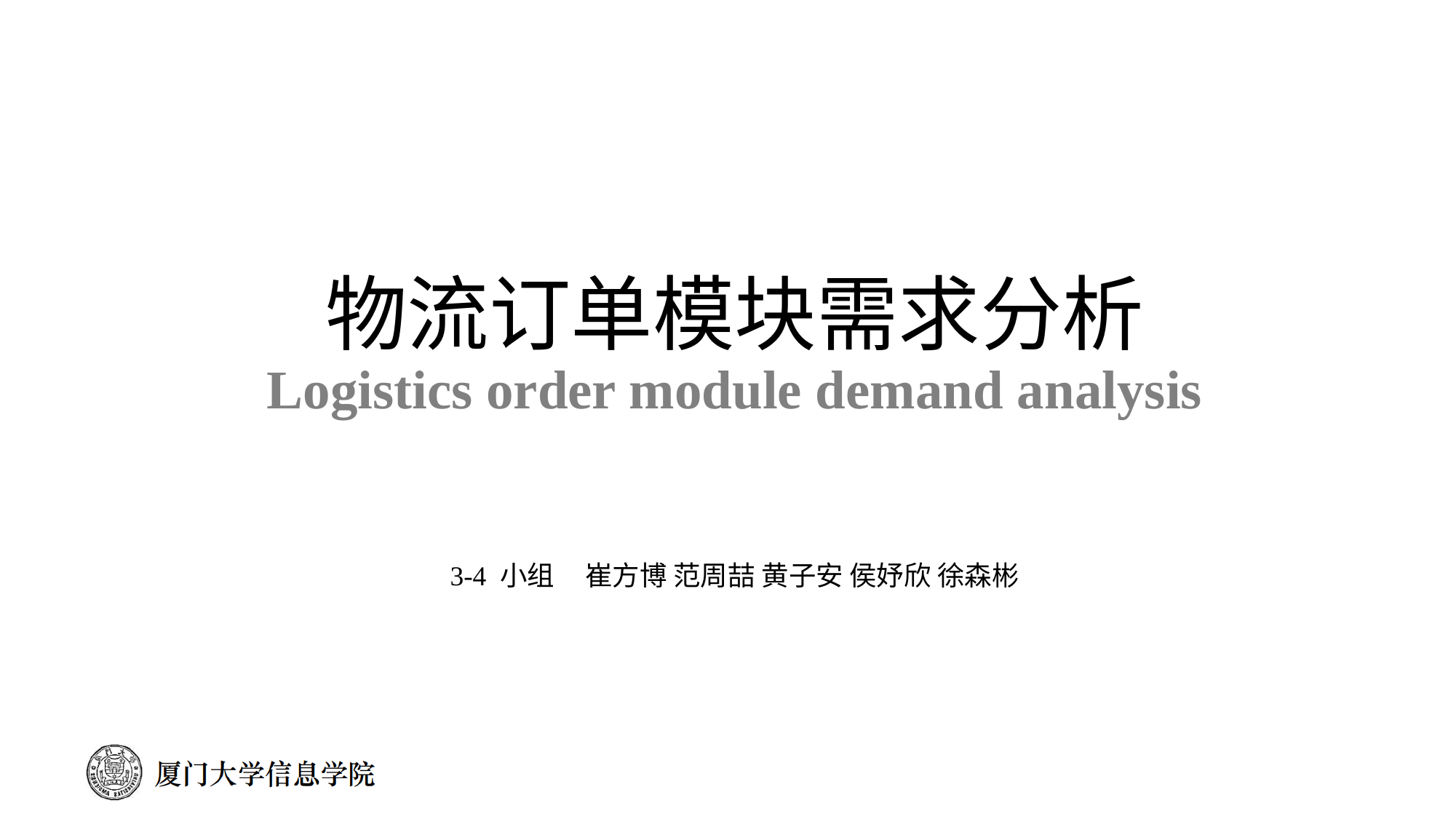

# 物流订单模块需求分析 Logistics order module demand analysis
3-4 小组     崔方博 范周喆 黄子安 侯妤欣 徐森彬